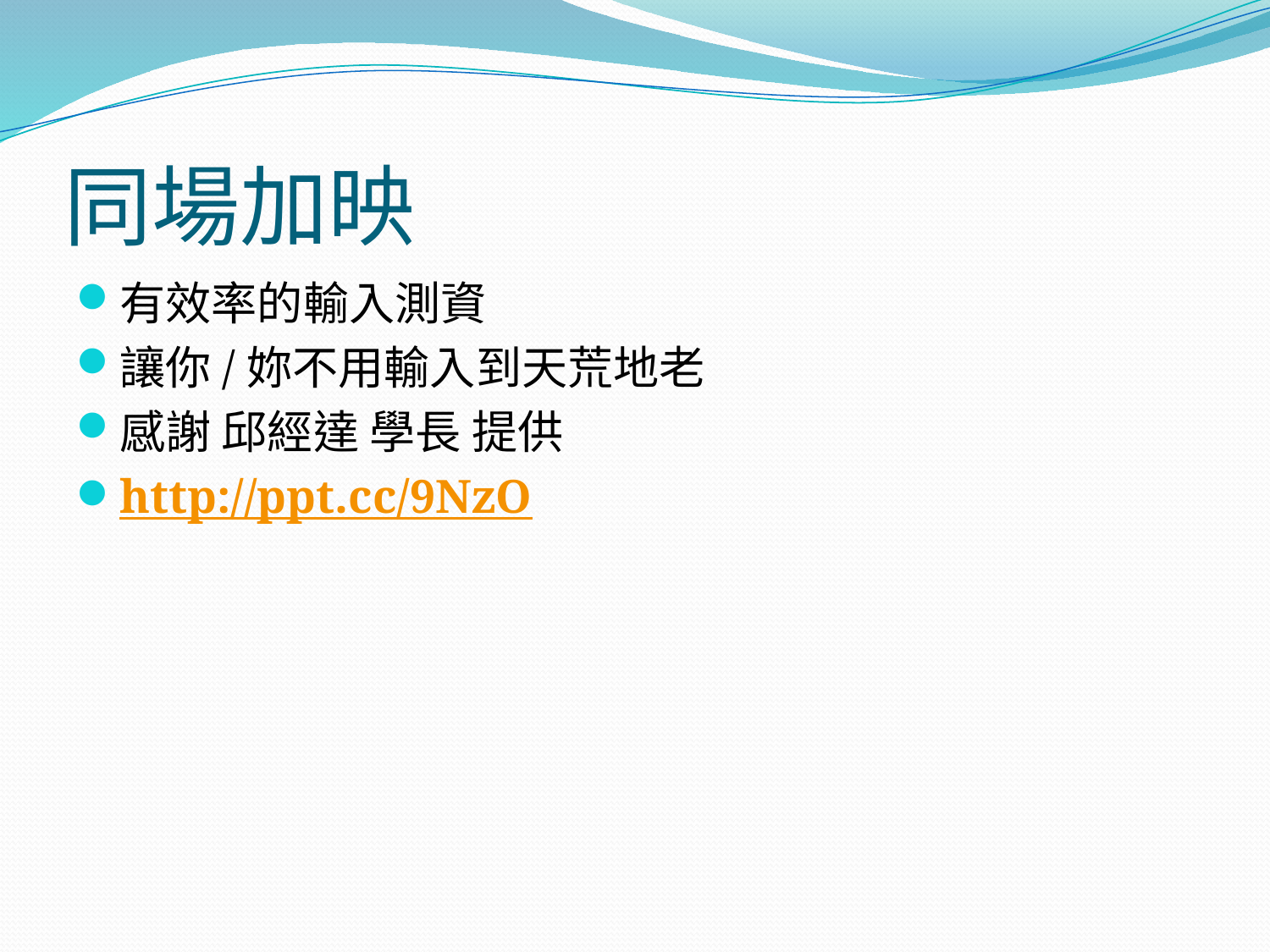

# 同場加映
有效率的輸入測資
讓你/妳不用輸入到天荒地老
感謝 邱經達 學長 提供
http://ppt.cc/9NzO